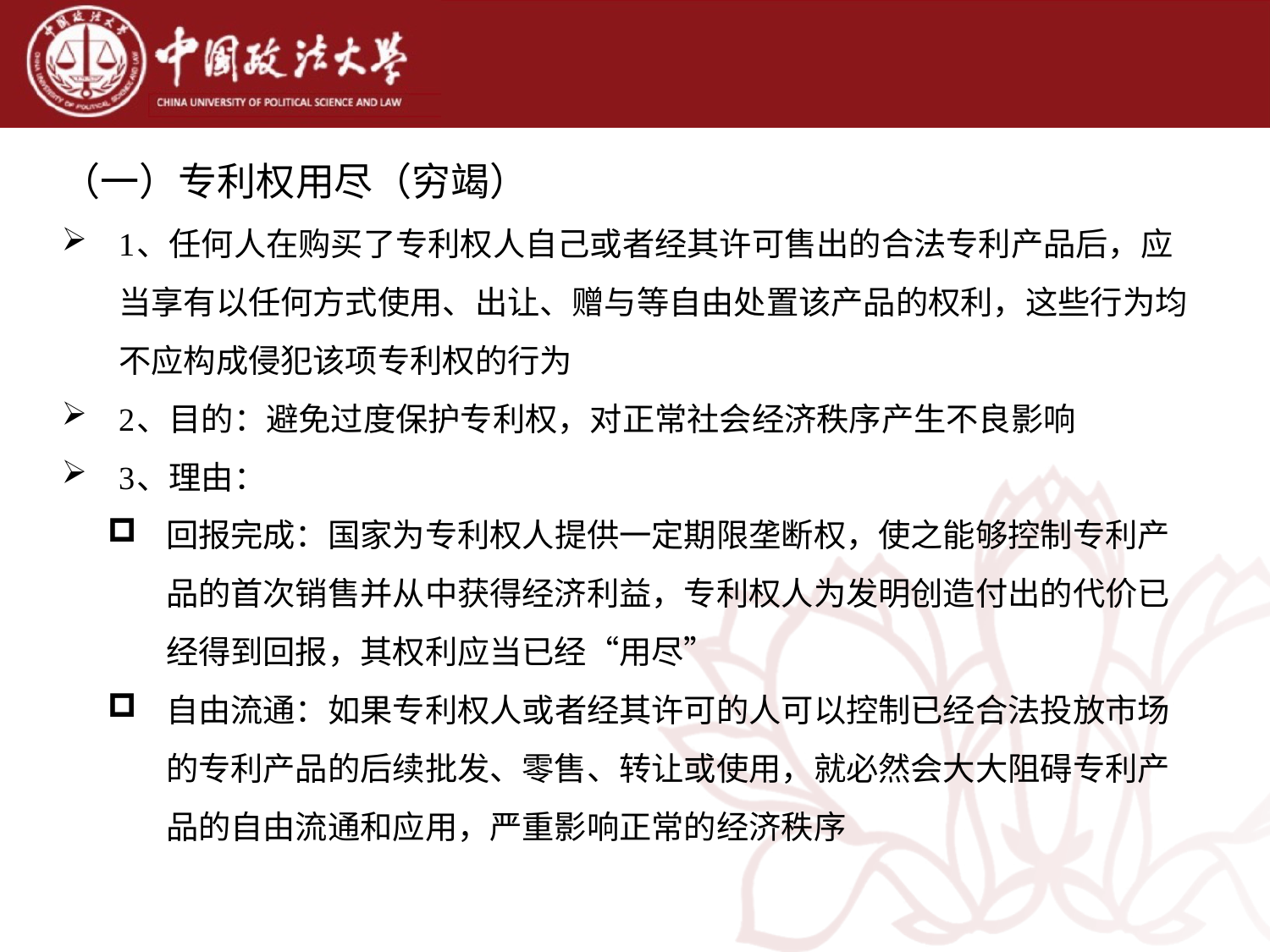

（一）专利权用尽（穷竭）
1、任何人在购买了专利权人自己或者经其许可售出的合法专利产品后，应当享有以任何方式使用、出让、赠与等自由处置该产品的权利，这些行为均不应构成侵犯该项专利权的行为
2、目的：避免过度保护专利权，对正常社会经济秩序产生不良影响
3、理由：
回报完成：国家为专利权人提供一定期限垄断权，使之能够控制专利产品的首次销售并从中获得经济利益，专利权人为发明创造付出的代价已经得到回报，其权利应当已经“用尽”
自由流通：如果专利权人或者经其许可的人可以控制已经合法投放市场的专利产品的后续批发、零售、转让或使用，就必然会大大阻碍专利产品的自由流通和应用，严重影响正常的经济秩序